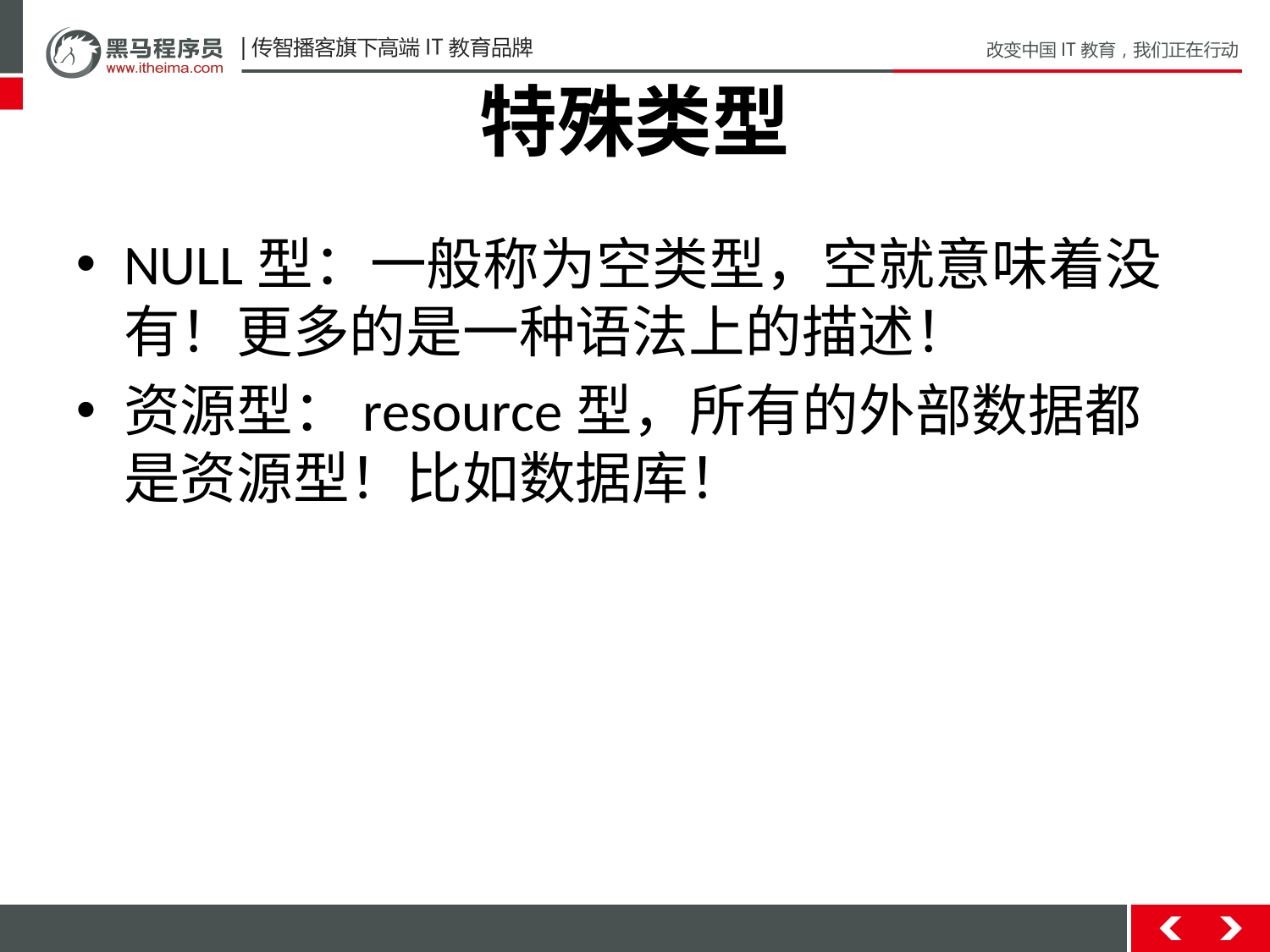

# 特殊类型
NULL型：一般称为空类型，空就意味着没有！更多的是一种语法上的描述！
资源型：resource型，所有的外部数据都是资源型！比如数据库！